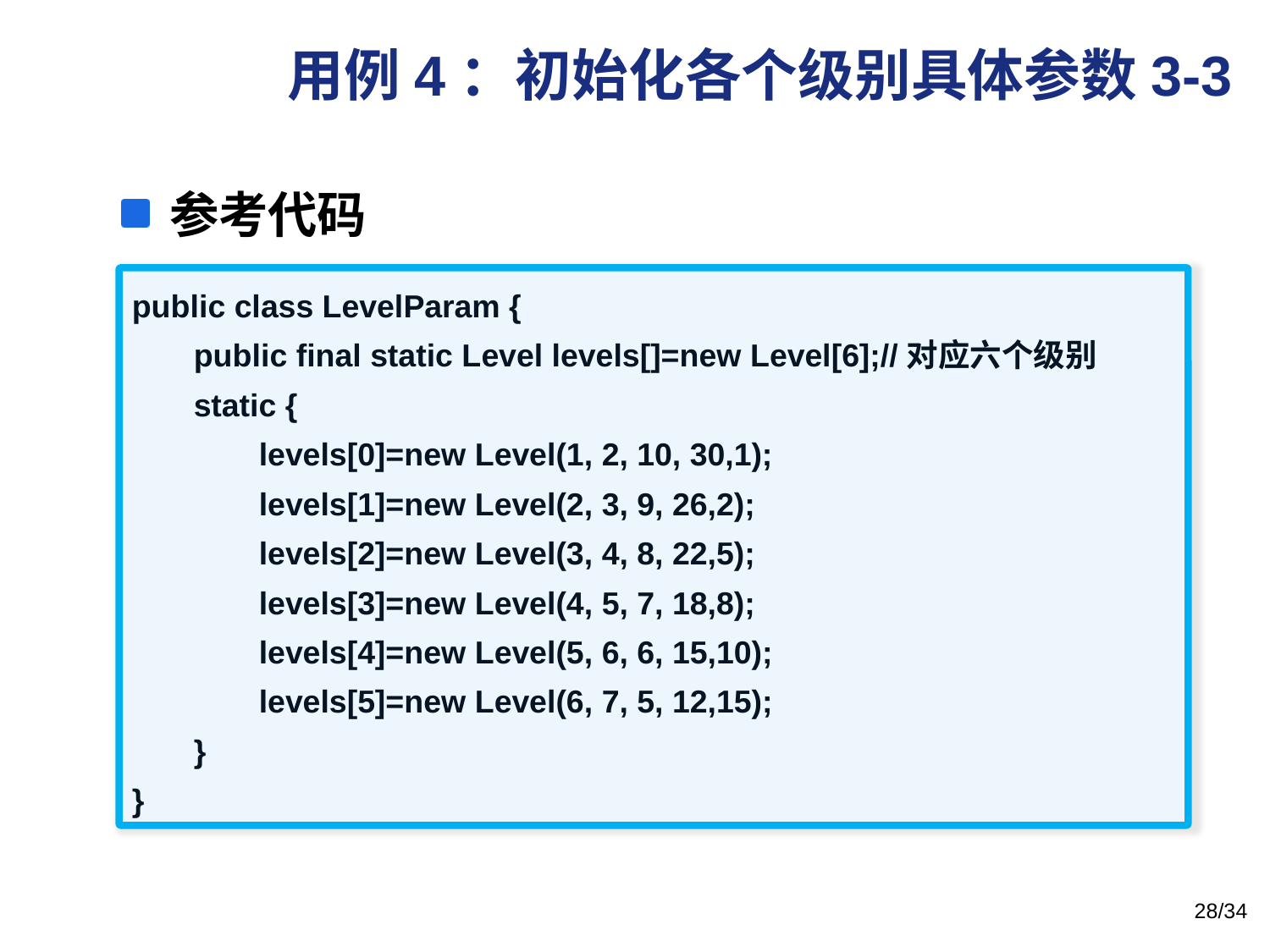

# 用例4：初始化各个级别具体参数3-3
参考代码
public class LevelParam {
	public final static Level levels[]=new Level[6];//对应六个级别
	static {
		levels[0]=new Level(1, 2, 10, 30,1);
		levels[1]=new Level(2, 3, 9, 26,2);
		levels[2]=new Level(3, 4, 8, 22,5);
		levels[3]=new Level(4, 5, 7, 18,8);
		levels[4]=new Level(5, 6, 6, 15,10);
		levels[5]=new Level(6, 7, 5, 12,15);
	}
}
28/34